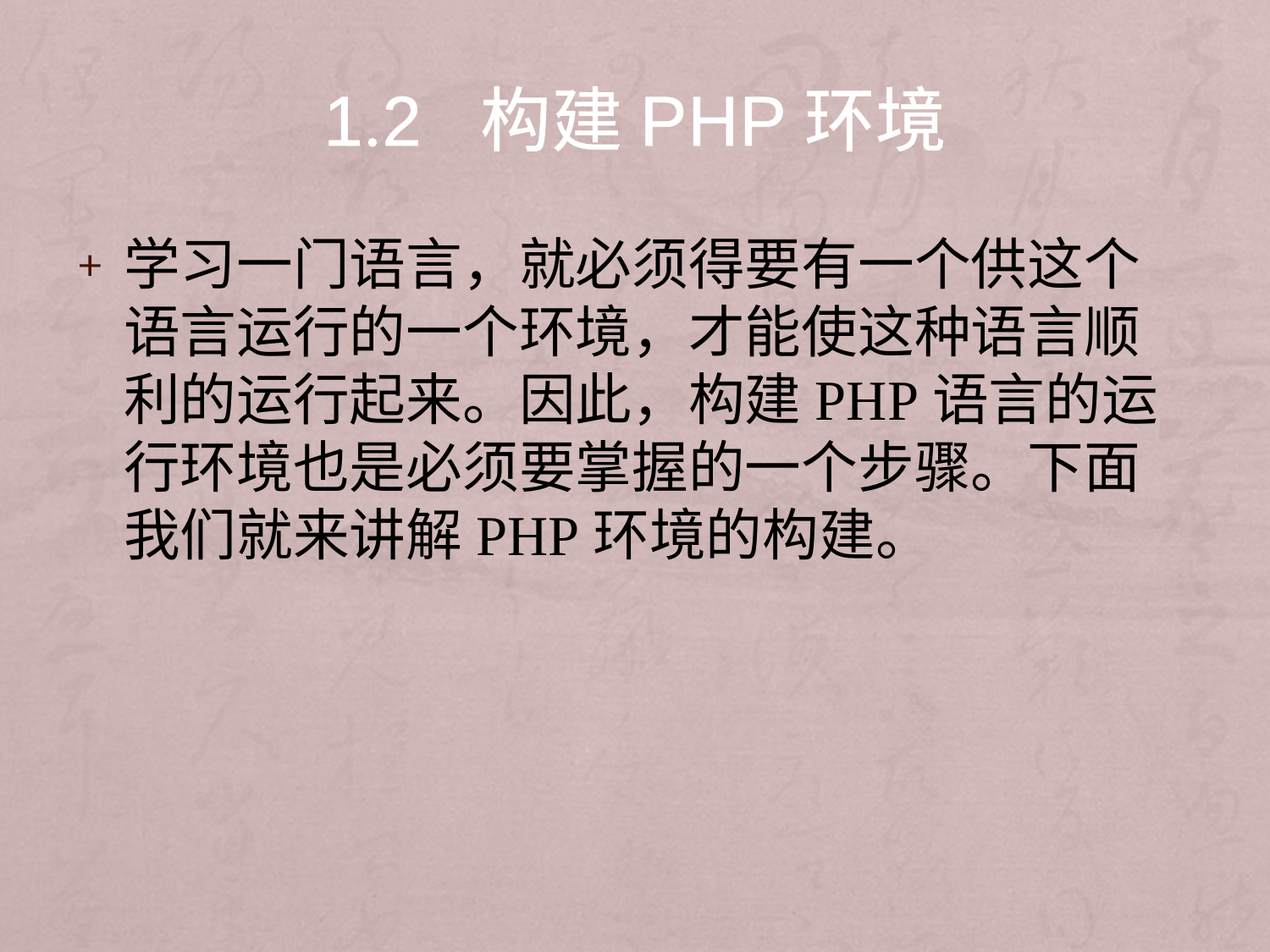

# 1.2  构建PHP环境
学习一门语言，就必须得要有一个供这个语言运行的一个环境，才能使这种语言顺利的运行起来。因此，构建PHP语言的运行环境也是必须要掌握的一个步骤。下面我们就来讲解PHP环境的构建。